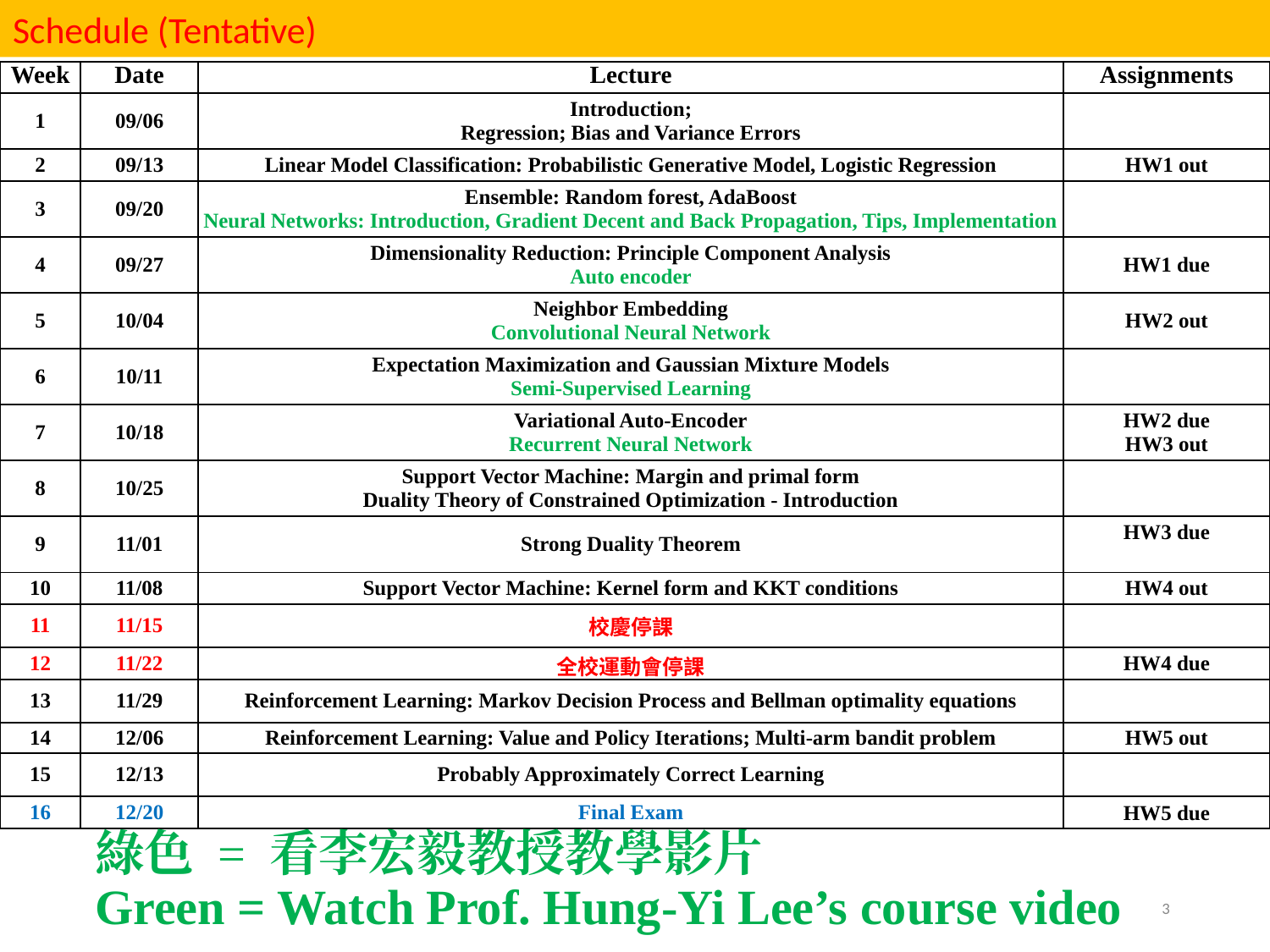

Schedule (Tentative)
| Week | Date | Lecture | Assignments |
| --- | --- | --- | --- |
| 1 | 09/06 | Introduction; Regression; Bias and Variance Errors |  |
| 2 | 09/13 | Linear Model Classification: Probabilistic Generative Model, Logistic Regression | HW1 out |
| 3 | 09/20 | Ensemble: Random forest, AdaBoost Neural Networks: Introduction, Gradient Decent and Back Propagation, Tips, Implementation |  |
| 4 | 09/27 | Dimensionality Reduction: Principle Component Analysis Auto encoder | HW1 due |
| 5 | 10/04 | Neighbor Embedding Convolutional Neural Network | HW2 out |
| 6 | 10/11 | Expectation Maximization and Gaussian Mixture Models Semi-Supervised Learning |  |
| 7 | 10/18 | Variational Auto-Encoder Recurrent Neural Network | HW2 due HW3 out |
| 8 | 10/25 | Support Vector Machine: Margin and primal form Duality Theory of Constrained Optimization - Introduction |  |
| 9 | 11/01 | Strong Duality Theorem | HW3 due |
| 10 | 11/08 | Support Vector Machine: Kernel form and KKT conditions | HW4 out |
| 11 | 11/15 | 校慶停課 |  |
| 12 | 11/22 | 全校運動會停課 | HW4 due |
| 13 | 11/29 | Reinforcement Learning: Markov Decision Process and Bellman optimality equations |  |
| 14 | 12/06 | Reinforcement Learning: Value and Policy Iterations; Multi-arm bandit problem | HW5 out |
| 15 | 12/13 | Probably Approximately Correct Learning |  |
| 16 | 12/20 | Final Exam | HW5 due |
綠色 = 看李宏毅教授教學影片
Green = Watch Prof. Hung-Yi Lee’s course video
3